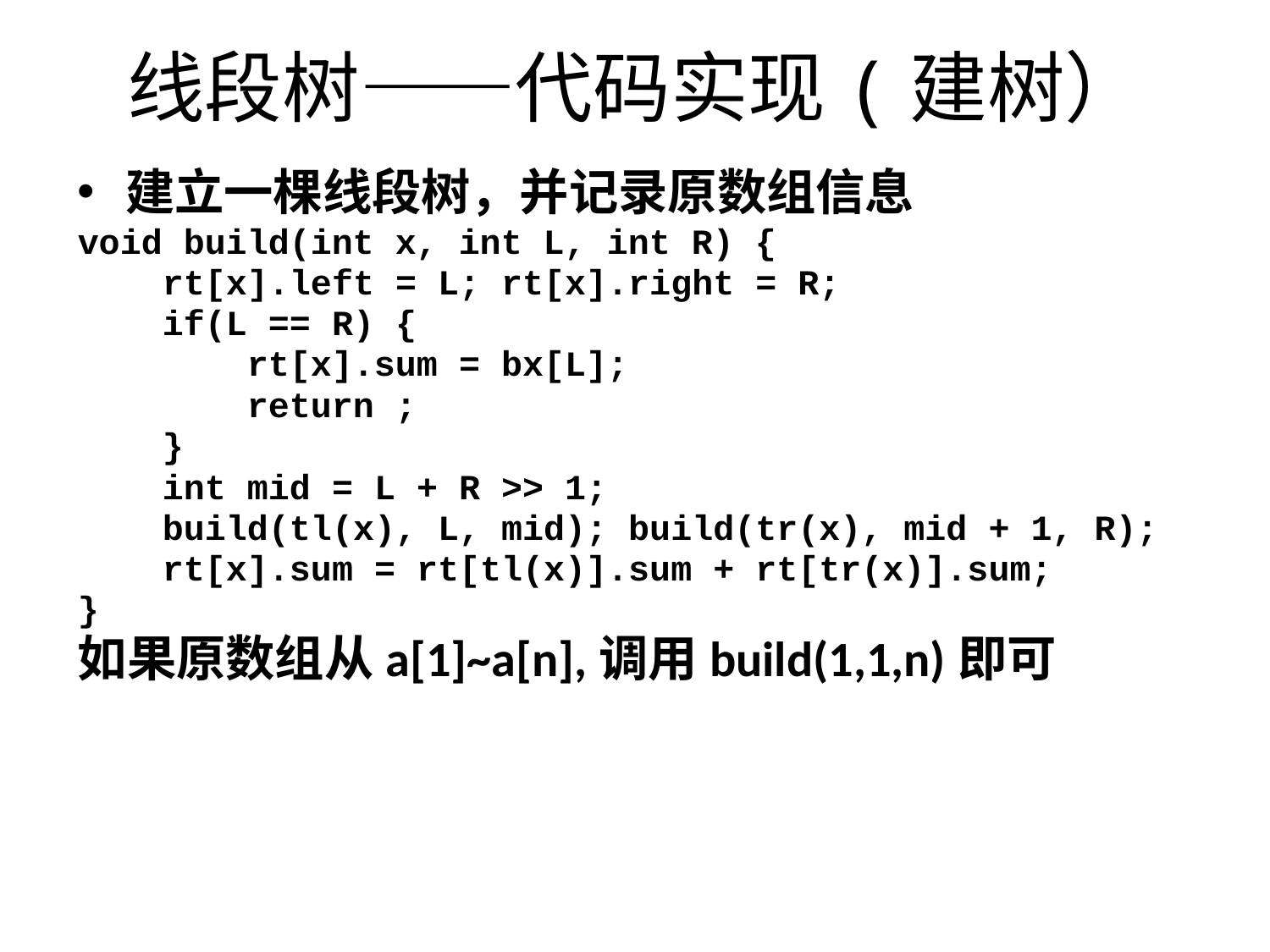

线段树——代码实现(建树）
建立一棵线段树，并记录原数组信息
void build(int x, int L, int R) {
    rt[x].left = L; rt[x].right = R;
    if(L == R) {
        rt[x].sum = bx[L];
        return ;
    }
    int mid = L + R >> 1;
    build(tl(x), L, mid); build(tr(x), mid + 1, R);
    rt[x].sum = rt[tl(x)].sum + rt[tr(x)].sum;
}
如果原数组从a[1]~a[n],调用build(1,1,n)即可